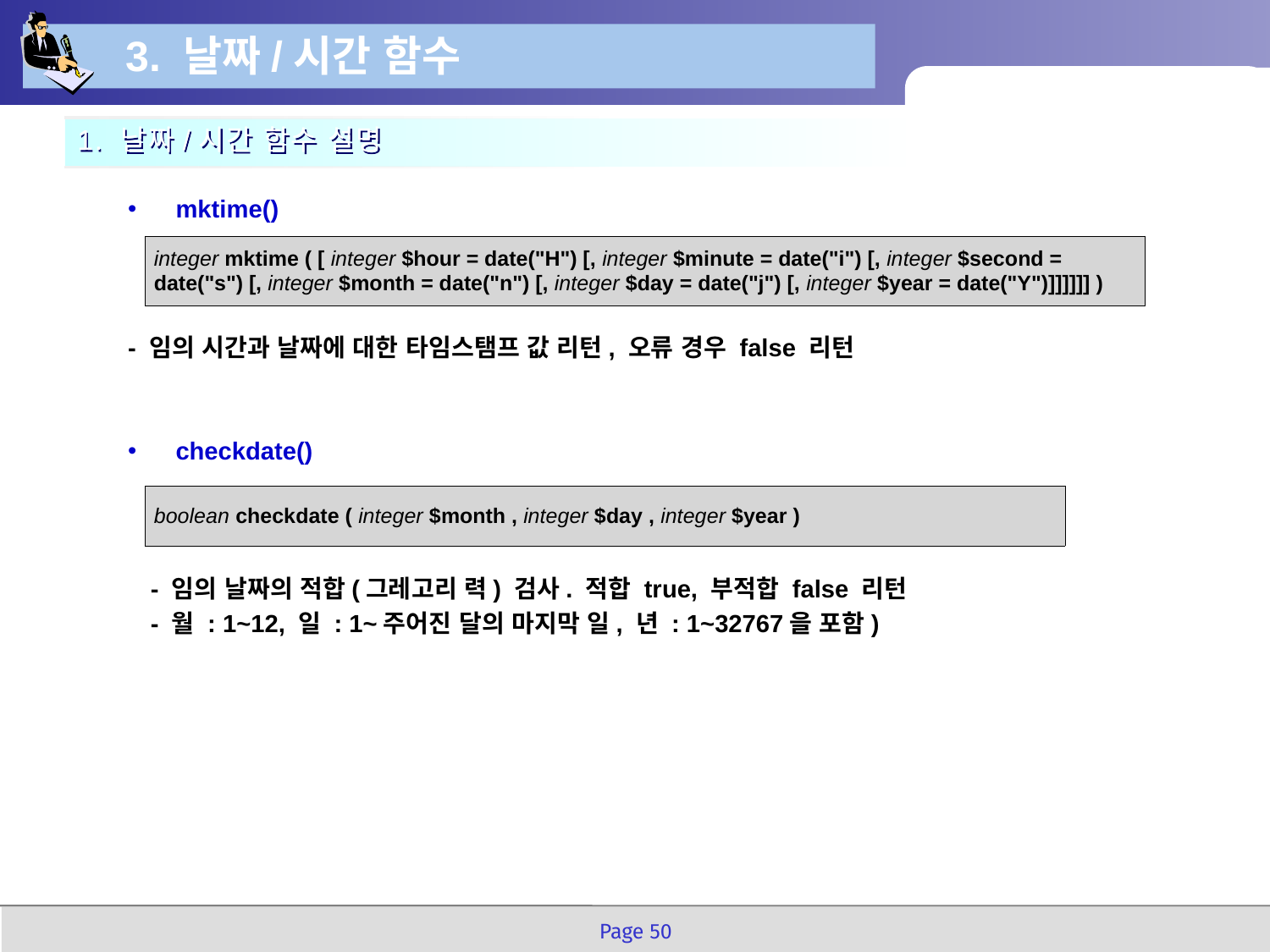

3. 날짜/시간 함수
1. 날짜/시간 함수 설명

mktime()

- 임의 시간과 날짜에 대한 타임스탬프 값 리턴, 오류 경우 false 리턴

checkdate()

- 임의 날짜의 적합(그레고리 력) 검사. 적합 true, 부적합 false 리턴
- 월 : 1~12, 일 : 1~주어진 달의 마지막 일, 년 : 1~32767을 포함)

| integer mktime ( [ integer $hour = date("H") [, integer $minute = date("i") [, integer $second = date("s") [, integer $month = date("n") [, integer $day = date("j") [, integer $year = date("Y")]]]]]] ) |
| --- |
| boolean checkdate ( integer $month , integer $day , integer $year ) |
| --- |
Page 50